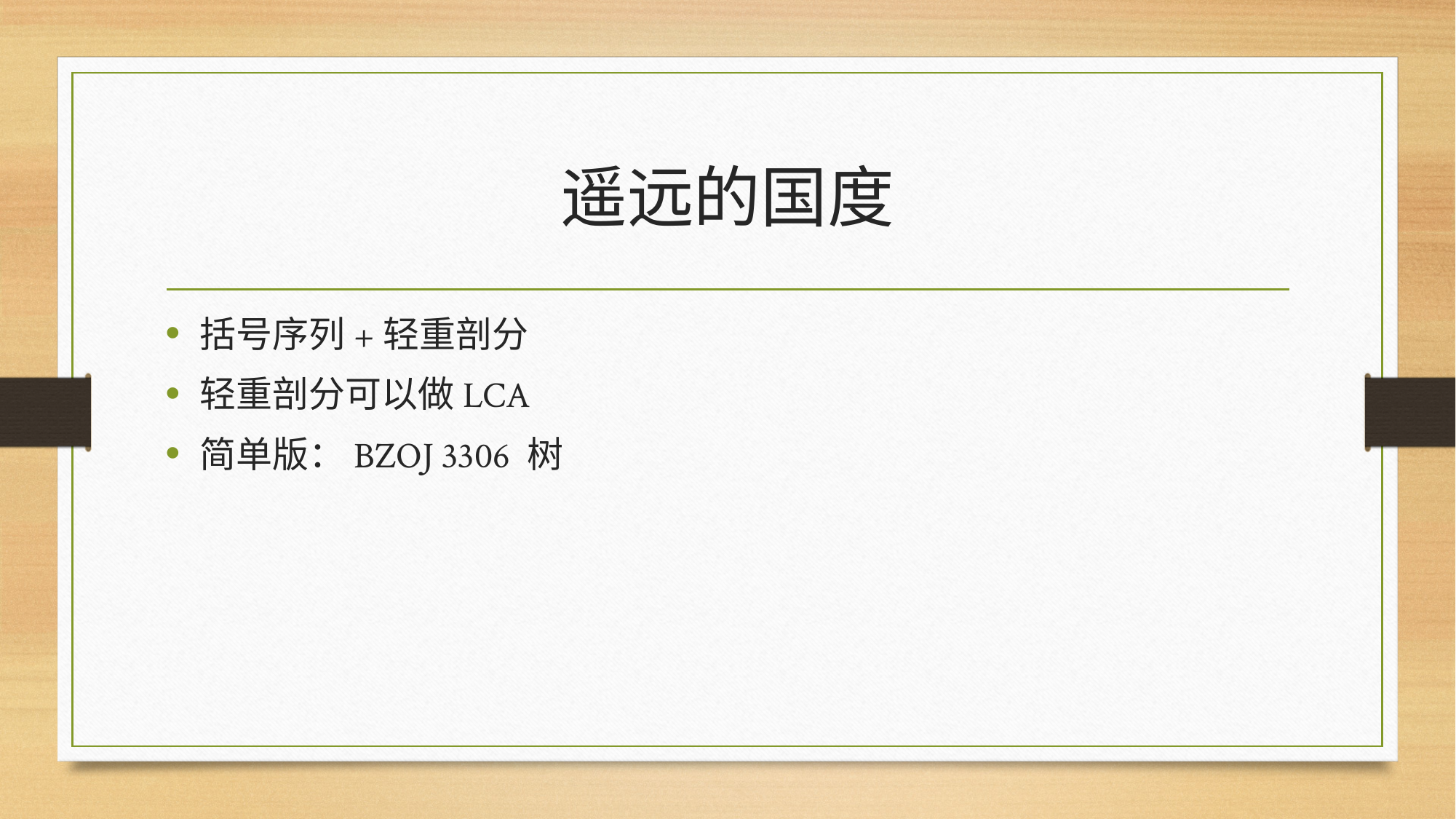

# 遥远的国度
括号序列+轻重剖分
轻重剖分可以做LCA
简单版：BZOJ 3306 树